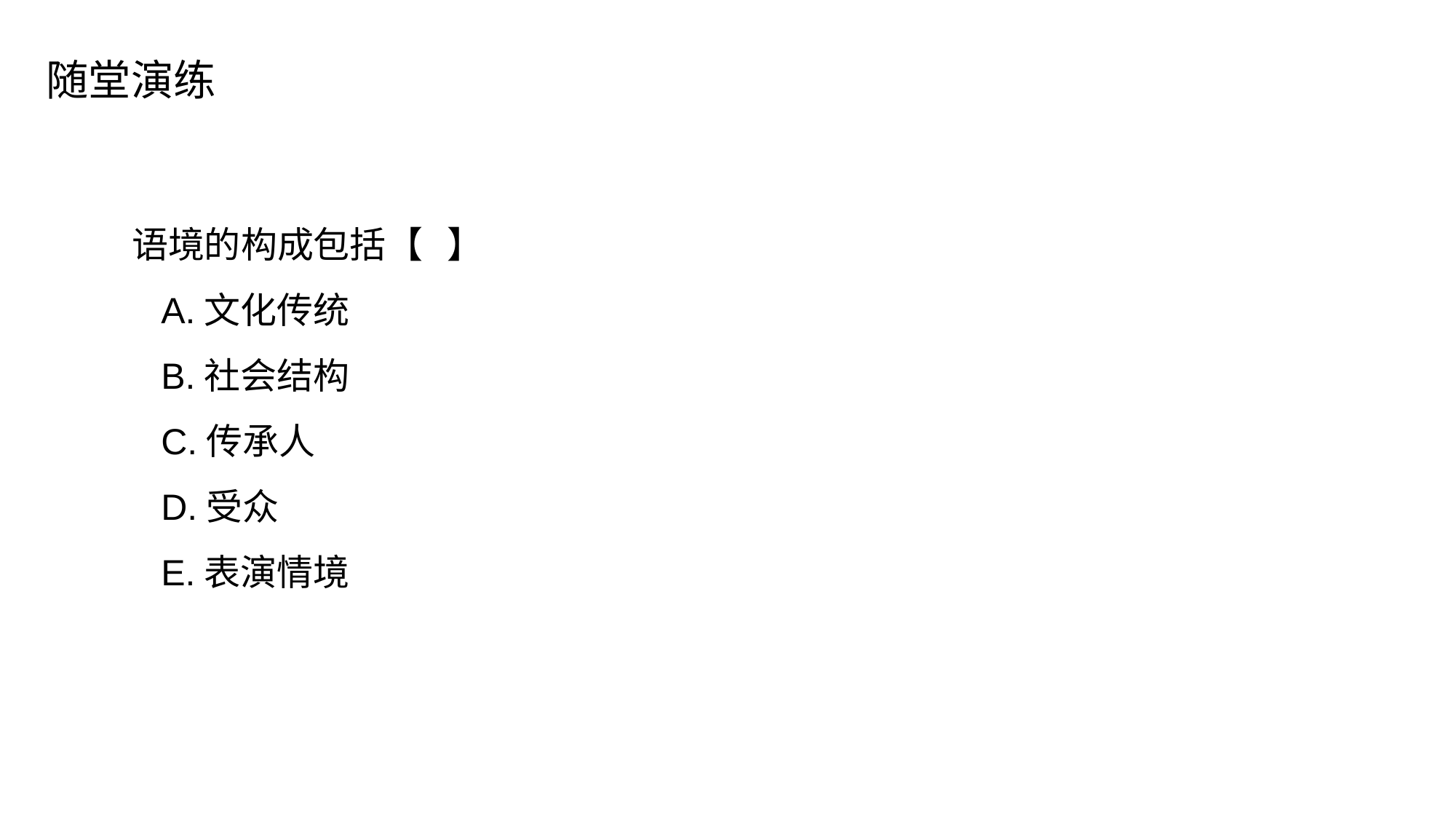

随堂演练
  语境的构成包括【   】
A.文化传统
B.社会结构
C.传承人
D.受众
E.表演情境